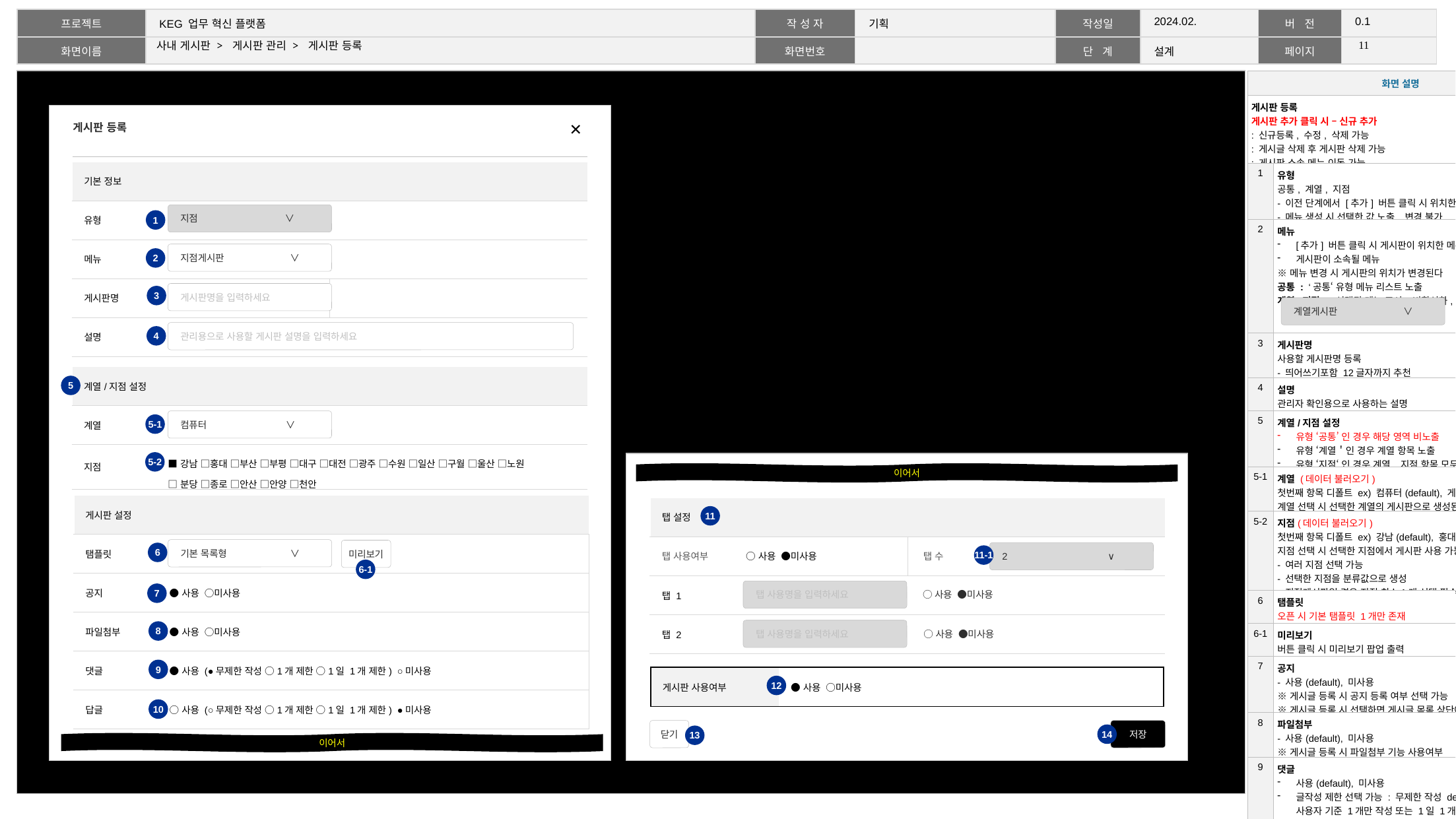

11

# 사내 게시판 > 게시판 관리 > 게시판 등록
| 화면 설명 |  |
| --- | --- |
| 게시판 등록 게시판 추가 클릭 시 – 신규 추가 : 신규등록, 수정, 삭제 가능 : 게시글 삭제 후 게시판 삭제 가능 : 게시판 소속 메뉴 이동 가능 |  |
| 1 | 유형 공통, 계열, 지점 - 이전 단계에서 [추가] 버튼 클릭 시 위치한 메뉴 유형 노출 - 메뉴 생성 시 선택한 값 노출, 변경 불가 |
| 2 | 메뉴 [추가] 버튼 클릭 시 게시판이 위치한 메뉴 노출 게시판이 소속될 메뉴 ※메뉴 변경 시 게시판의 위치가 변경된다 공통 : ‘공통‘ 유형 메뉴 리스트 노출 계열,지점 : 선택된 메뉴 표시, 비활성화, 메뉴이동불가 |
| 3 | 게시판명 사용할 게시판명 등록 - 띄어쓰기포함 12글자까지 추천 |
| 4 | 설명 관리자 확인용으로 사용하는 설명 |
| 5 | 계열/지점 설정 유형 ‘공통’ 인 경우 해당 영역 비노출 유형 ‘계열＇인 경우 계열 항목 노출 유형 ‘지점‘ 인 경우 계열, 지점 항목 모두 노출 |
| 5-1 | 계열 (데이터 불러오기) 첫번째 항목 디폴트 ex) 컴퓨터(default), 게임 , IT 계열 선택 시 선택한 계열의 게시판으로 생성된다 |
| 5-2 | 지점(데이터 불러오기) 첫번째 항목 디폴트 ex) 강남(default), 홍대 , 부산, ~ 지점 선택 시 선택한 지점에서 게시판 사용 가능 - 여러 지점 선택 가능 - 선택한 지점을 분류값으로 생성 - 지점게시판일 경우 지점 최소1개 선택 필수 |
| 6 | 탬플릿 오픈 시 기본 탬플릿 1개만 존재 |
| 6-1 | 미리보기 버튼 클릭 시 미리보기 팝업 출력 |
| 7 | 공지 - 사용(default), 미사용 ※게시글 등록 시 공지 등록 여부 선택 가능 ※게시글 등록 시 선택하면 게시글 목록 상단에 노출된다 |
| 8 | 파일첨부 - 사용(default), 미사용 ※게시글 등록 시 파일첨부 기능 사용여부 |
| 9 | 댓글 사용(default), 미사용 글작성 제한 선택 가능 : 무제한 작성 default 이며 로그인 사용자 기준 1개만 작성 또는 1일 1개 작성 선택 가능 ※게시글 상세 하단에 댓글 기능 사용여부 |
| 10 | 답글 사용, 미사용(default) 글작성 제한 선택 가능 : 무제한 작성 default 이며 로그인 사용자 기준 1개만 작성 또는 1일 1개 작성 선택 가능 ※게시글 상세 확인 후 답글 기능 사용여부 |
| --- | --- |
| 11 | 탭 설정 - 사용, 미사용(default) ※사용 선택 시 게시판 타이틀 하단에 탭 생성 노출 |
| 11-1 | 탭 수 2(default) ~ 9 탭 설정 사용 클릭 시 탭 수, 탭 이름 활성화 탭 사용 시 탭은 최소 2개는 필수 사용 탭 수 변경 시 하단 탭 생성 및 변경 (다음페이지 확인) 최대 탭 개수, 탭 이름 최대 글자수 디자인 작업 후 업데이트 |
| 12 | 게시판 사용여부 - 사용(default), 미사용 미사용 선택 시 비노출 처리 ※미사용 선택 시 해당 게시판은 인트라넷에서 보여지지않는다 ※게시판 삭제와 별개의 게시글 등의 데이터가 있어도 비노출 처리 가능 |
| 13 | 닫기 버튼 클릭 시 팝업창 닫힘 |
| 14 | 저장 버튼 클릭 시 입력 정보가 저장된다 정상 입력 시 ‘등록 되었습니다.[확인]’ 게시판명 미입력 시 ‘게시판명을 입력해 주세요. [확인]’ 탭 명 미입력 시 ‘탭 명을 입력해 주세요. [확인]’ |
게시판 등록
| 기본 정보 |  |  |  |
| --- | --- | --- | --- |
| 유형 |  |  |  |
| 메뉴 |  |  |  |
| 게시판명 |  |  |  |
| 설명 |  |  |  |
지점                                 ∨
1
지점게시판                         ∨
2
게시판명을 입력하세요
3
계열게시판                         ∨
관리용으로 사용할 게시판 설명을 입력하세요
4
| 계열/지점 설정 |  |
| --- | --- |
| 계열 |  |
| 지점 | ■강남 □홍대 □부산 □부평 □대구 □대전 □광주 □수원 □일산 □구월 □울산 □노원 □분당 □종로 □안산 □안양 □천안 |
5
컴퓨터                              ∨
5-1
5-2

이어서
| 게시판 설정 |  |
| --- | --- |
| 탬플릿 |  |
| 공지 | ●사용 ○미사용 |
| 파일첨부 | ●사용 ○미사용 |
| 댓글 | ●사용 (●무제한 작성 ○1개 제한 ○1일 1개 제한) ○미사용 |
| 답글 | ○사용 (○무제한 작성 ○1개 제한 ○1일 1개 제한) ●미사용 |
| 탭 설정 |  |  |  |
| --- | --- | --- | --- |
| 탭 사용여부 | ○사용 ●미사용 | 탭 수 |  |
| 탭 1 |  |  |  |
| 탭 2 |  |  |  |
11
기본 목록형                        ∨
미리보기
6
2                                      ∨
11-1
6-1
탭 사용명을 입력하세요
7
○사용  ●미사용
탭 사용명을 입력하세요
8
○사용  ●미사용
9
| 게시판 사용여부 | ●사용 ○미사용 |
| --- | --- |
12
10
닫기
저장
14
13
이어서